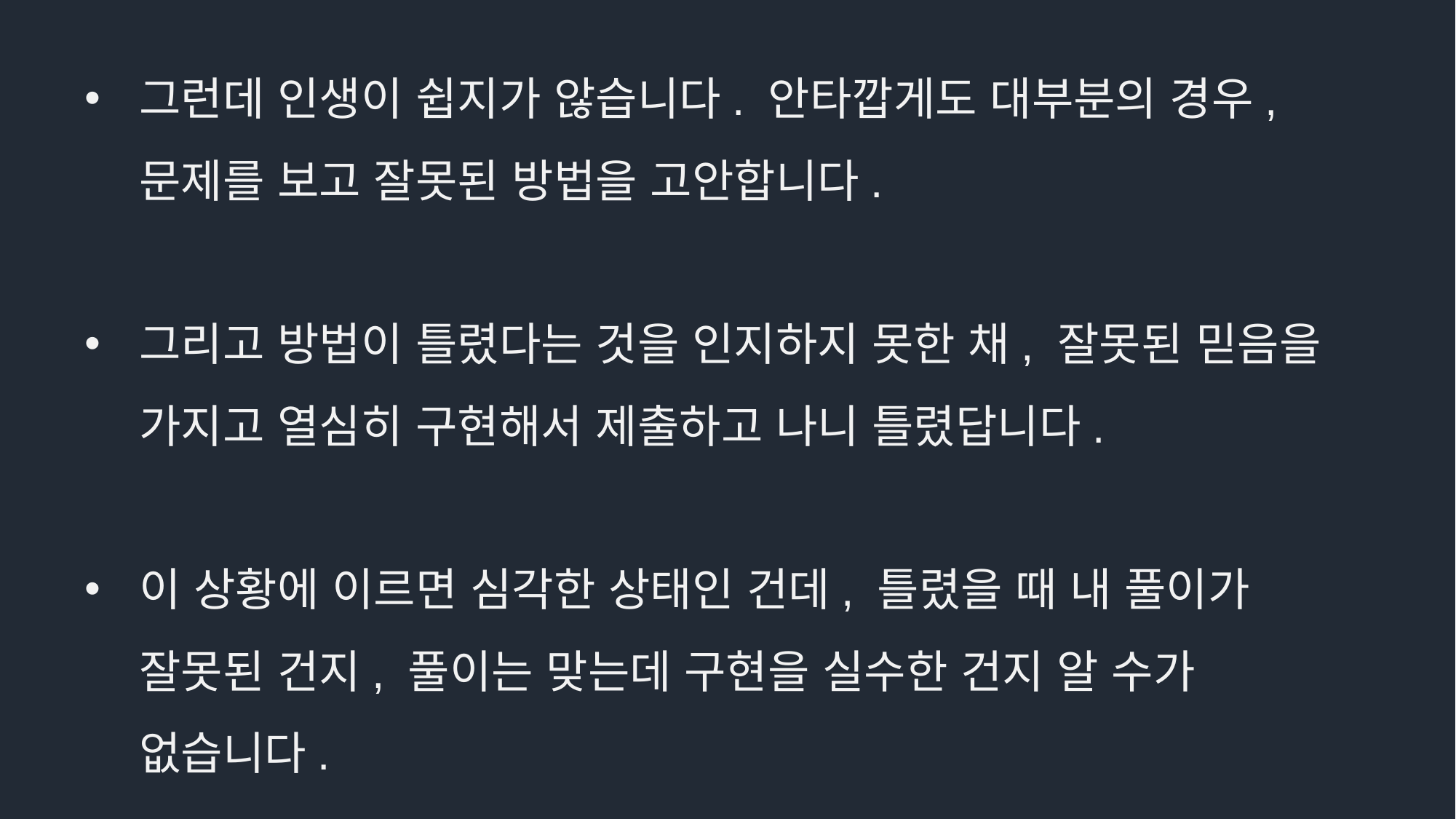

그런데 인생이 쉽지가 않습니다. 안타깝게도 대부분의 경우, 문제를 보고 잘못된 방법을 고안합니다.

그리고 방법이 틀렸다는 것을 인지하지 못한 채, 잘못된 믿음을 가지고 열심히 구현해서 제출하고 나니 틀렸답니다.

이 상황에 이르면 심각한 상태인 건데, 틀렸을 때 내 풀이가 잘못된 건지, 풀이는 맞는데 구현을 실수한 건지 알 수가 없습니다.